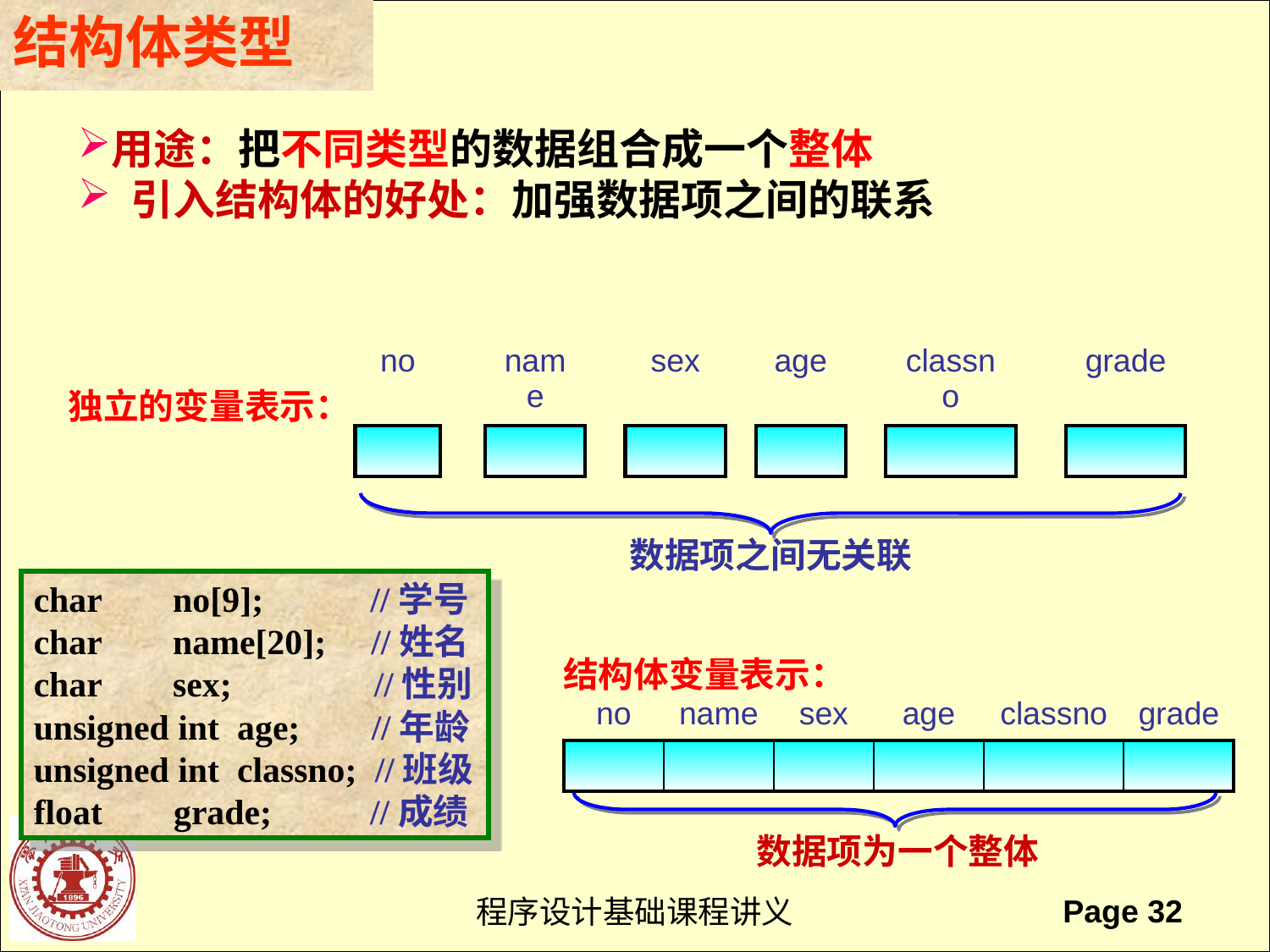

结构体类型
用途：把不同类型的数据组合成一个整体
 引入结构体的好处：加强数据项之间的联系
| no |  | name |  | sex |  | age |  | classno |  | grade |
| --- | --- | --- | --- | --- | --- | --- | --- | --- | --- | --- |
|  |  |  |  |  |  |  |  |  |  |  |
独立的变量表示：

数据项之间无关联
char        no[9];            //学号
char        name[20];     //姓名
char        sex;                //性别
unsigned int  age;        //年龄
unsigned int  classno;  //班级
float        grade;           //成绩
结构体变量表示：
| no | name | sex | age | classno | grade |
| --- | --- | --- | --- | --- | --- |
|  |  |  |  |  |  |

数据项为一个整体